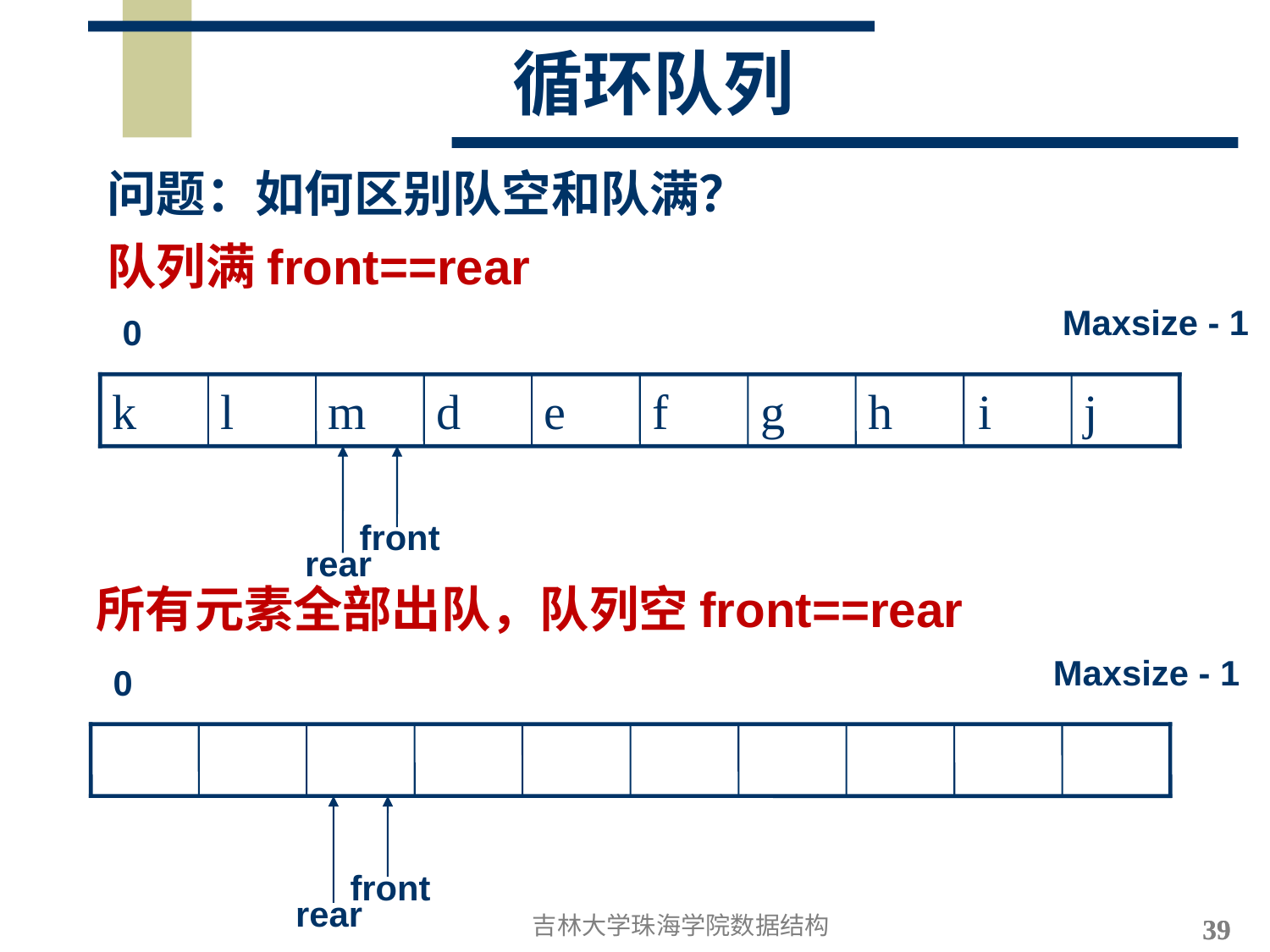

循环队列
问题：如何区别队空和队满？
队列满front==rear
Maxsize - 1
0

d

e

f

front
rear

i
k
g
h
j
m
l
所有元素全部出队，队列空front==rear
Maxsize - 1
0

front
rear

吉林大学珠海学院数据结构